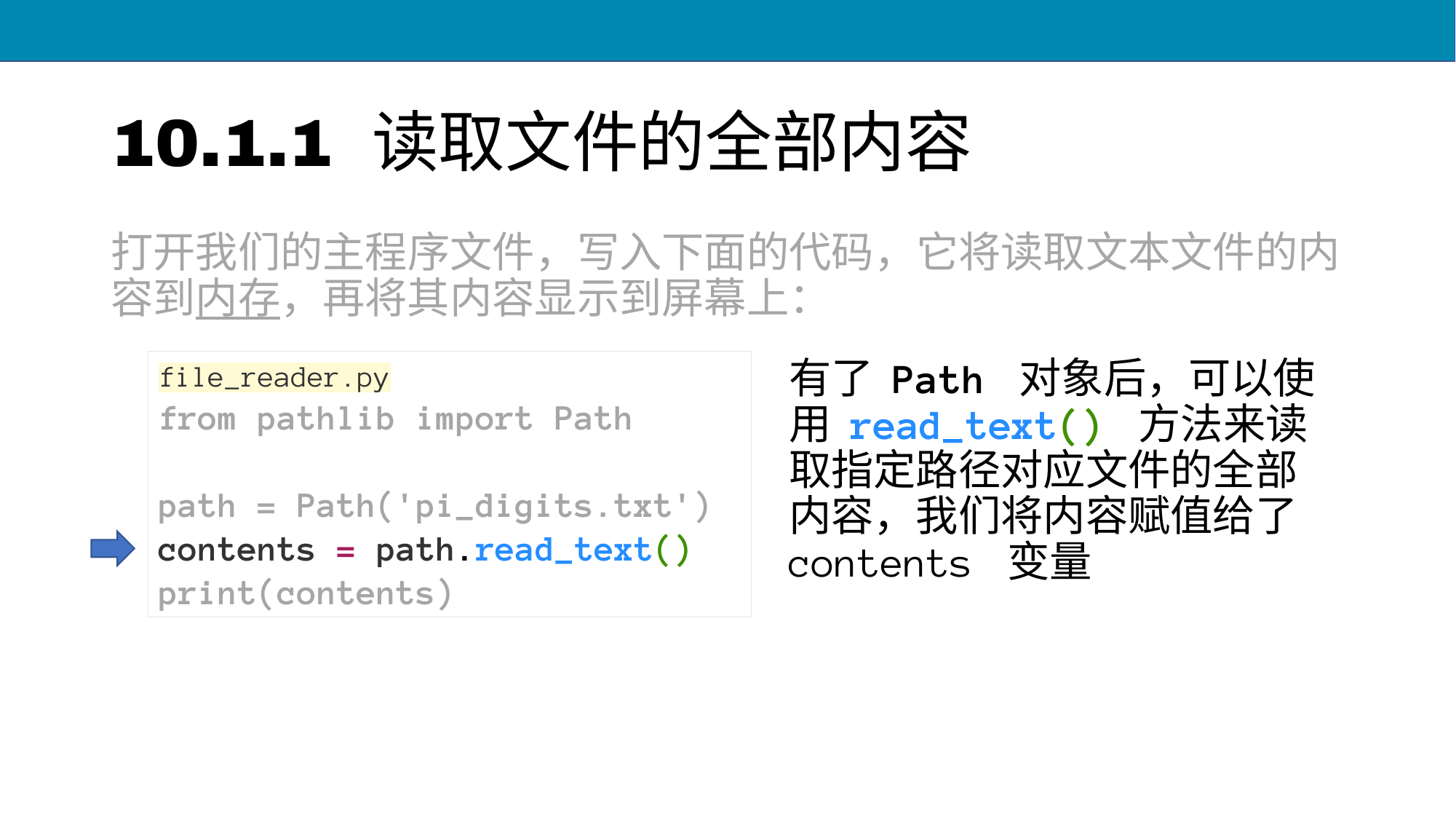

# 10.1.1 读取文件的全部内容
打开我们的主程序文件，写入下面的代码，它将读取文本文件的内容到内存，再将其内容显示到屏幕上：
file_reader.py
from pathlib import Path
path = Path('pi_digits.txt')
contents = path.read_text()
print(contents)
有了 Path 对象后，可以使用 read_text() 方法来读取指定路径对应文件的全部内容，我们将内容赋值给了 contents 变量